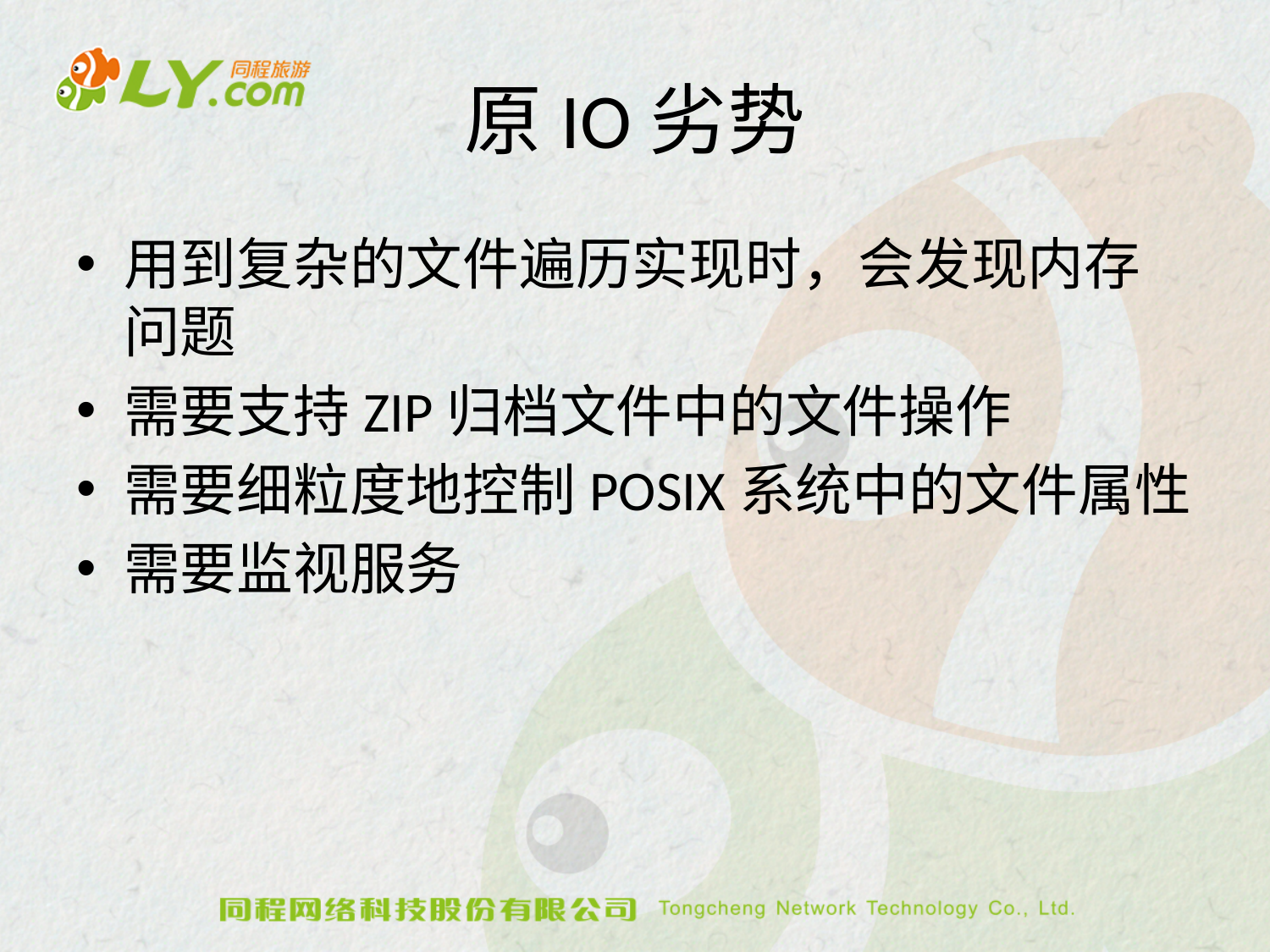

# 原IO劣势
用到复杂的文件遍历实现时，会发现内存问题
需要支持ZIP归档文件中的文件操作
需要细粒度地控制POSIX系统中的文件属性
需要监视服务